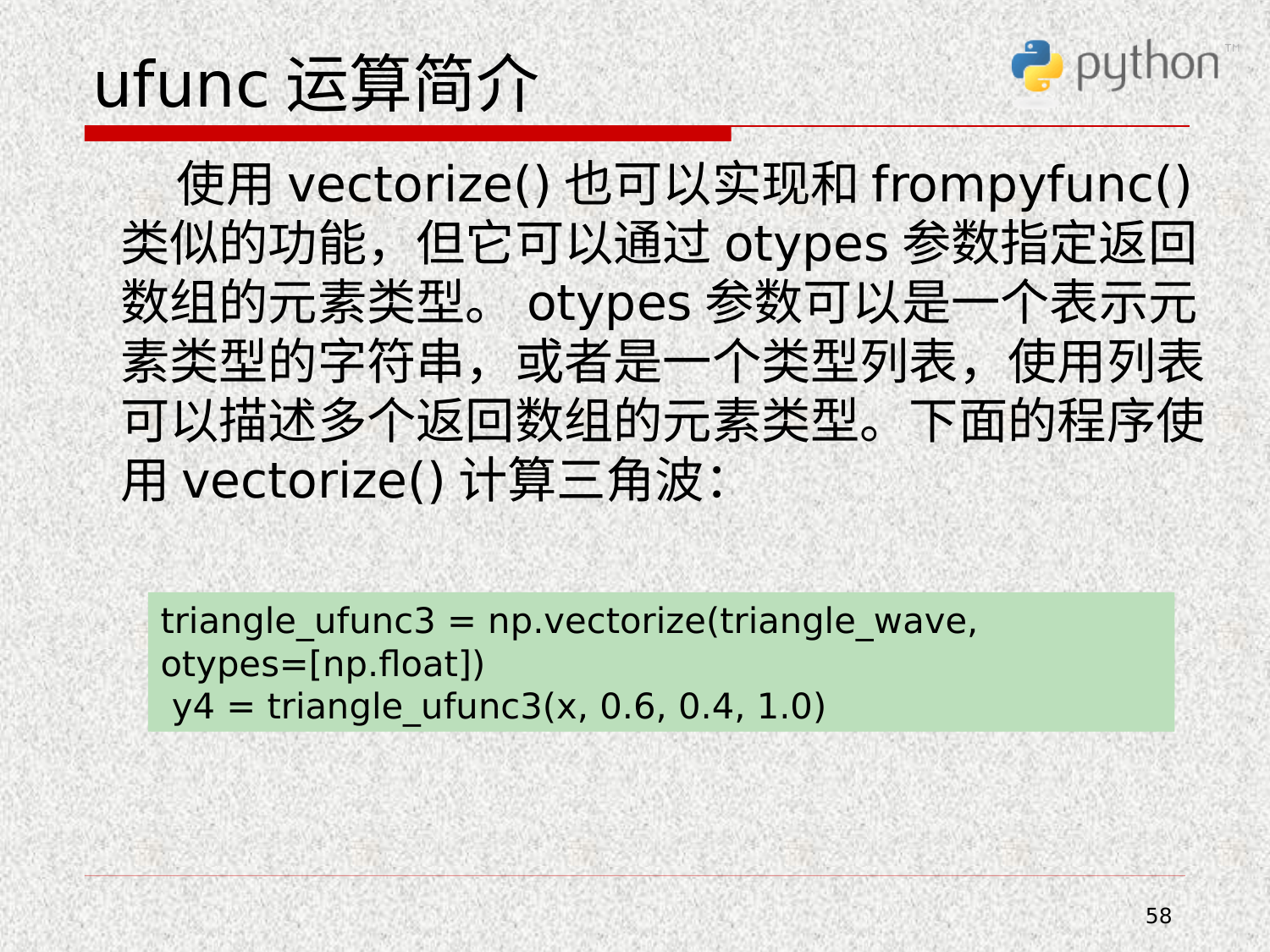

# ufunc运算简介
          使用vectorize()也可以实现和frompyfunc()类似的功能，但它可以通过otypes参数指定返回数组的元素类型。otypes参数可以是一个表示元素类型的字符串，或者是一个类型列表，使用列表可以描述多个返回数组的元素类型。下面的程序使用vectorize()计算三角波：
triangle_ufunc3 = np.vectorize(triangle_wave, otypes=[np.float])
 y4 = triangle_ufunc3(x, 0.6, 0.4, 1.0)
58